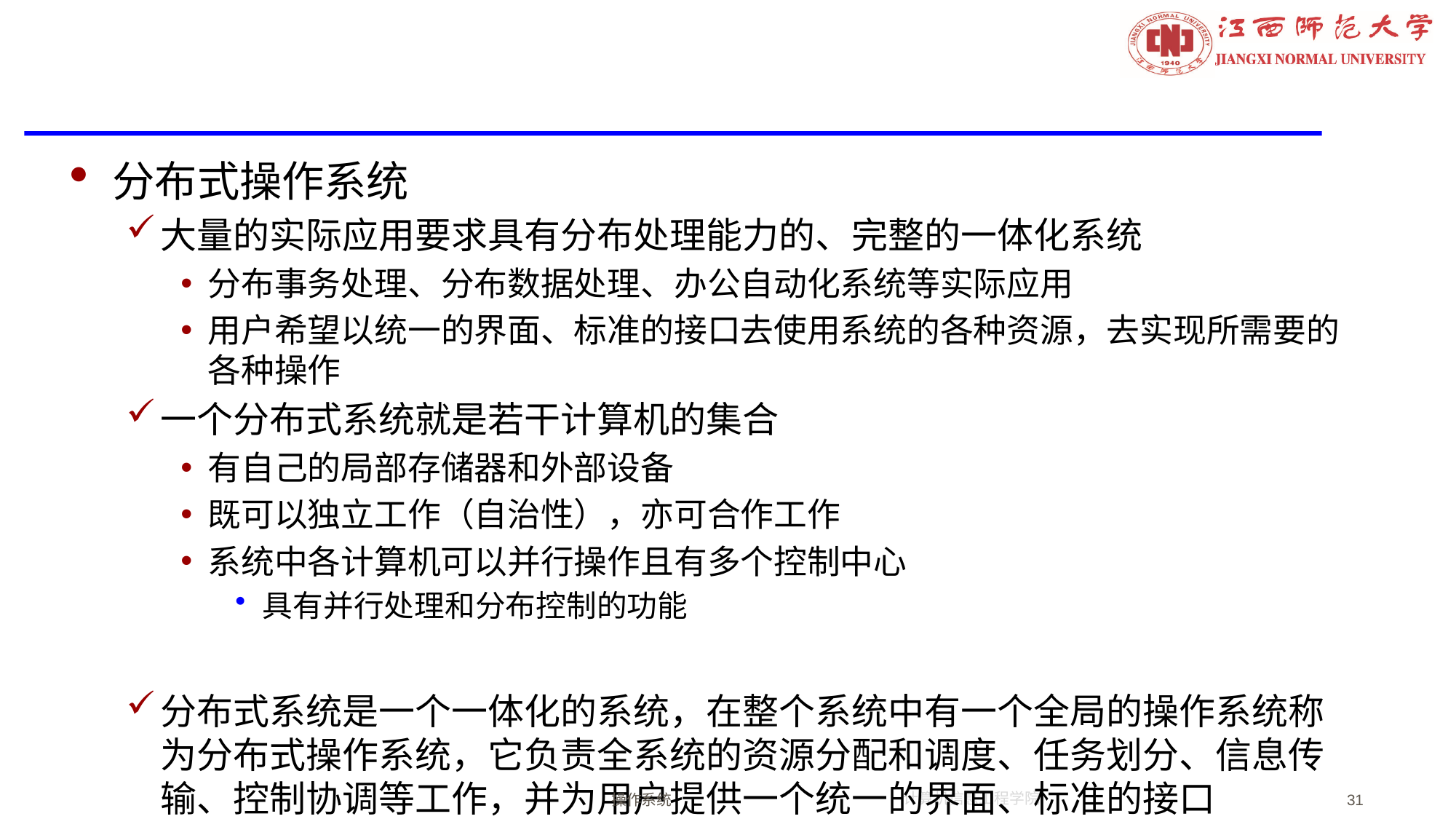

#
分布式操作系统
大量的实际应用要求具有分布处理能力的、完整的一体化系统
分布事务处理、分布数据处理、办公自动化系统等实际应用
用户希望以统一的界面、标准的接口去使用系统的各种资源，去实现所需要的各种操作
一个分布式系统就是若干计算机的集合
有自己的局部存储器和外部设备
既可以独立工作（自治性），亦可合作工作
系统中各计算机可以并行操作且有多个控制中心
具有并行处理和分布控制的功能

分布式系统是一个一体化的系统，在整个系统中有一个全局的操作系统称为分布式操作系统，它负责全系统的资源分配和调度、任务划分、信息传输、控制协调等工作，并为用户提供一个统一的界面、标准的接口
操作系统
31